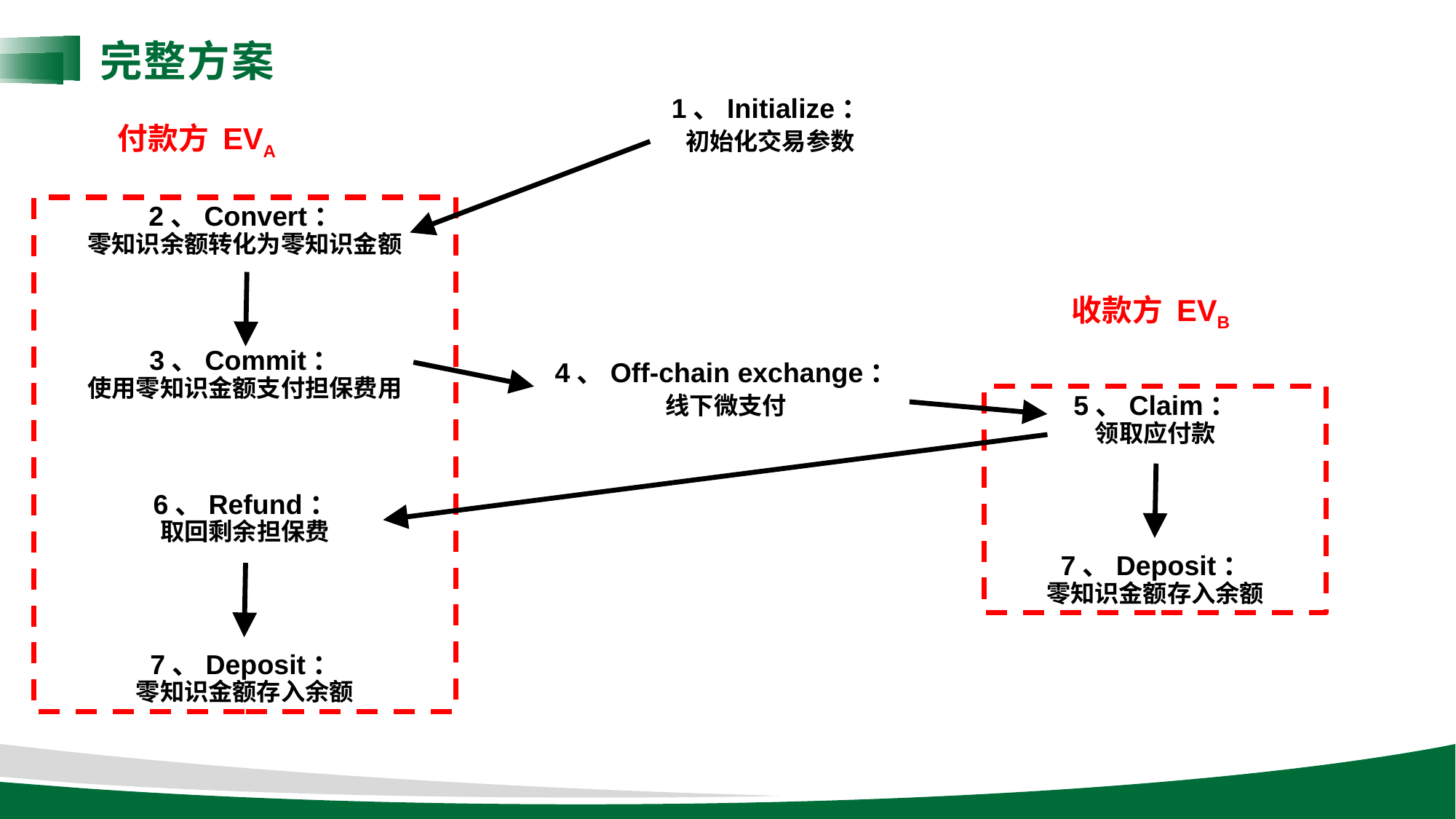

完整方案
1、Initialize：
初始化交易参数
付款方 EVA
2、Convert：
零知识余额转化为零知识金额

3、Commit：
使用零知识金额支付担保费用

6、Refund：
取回剩余担保费

7、Deposit：
零知识金额存入余额
收款方 EVB
4、Off-chain exchange：
线下微支付
5、Claim：
领取应付款

7、Deposit：
零知识金额存入余额
11